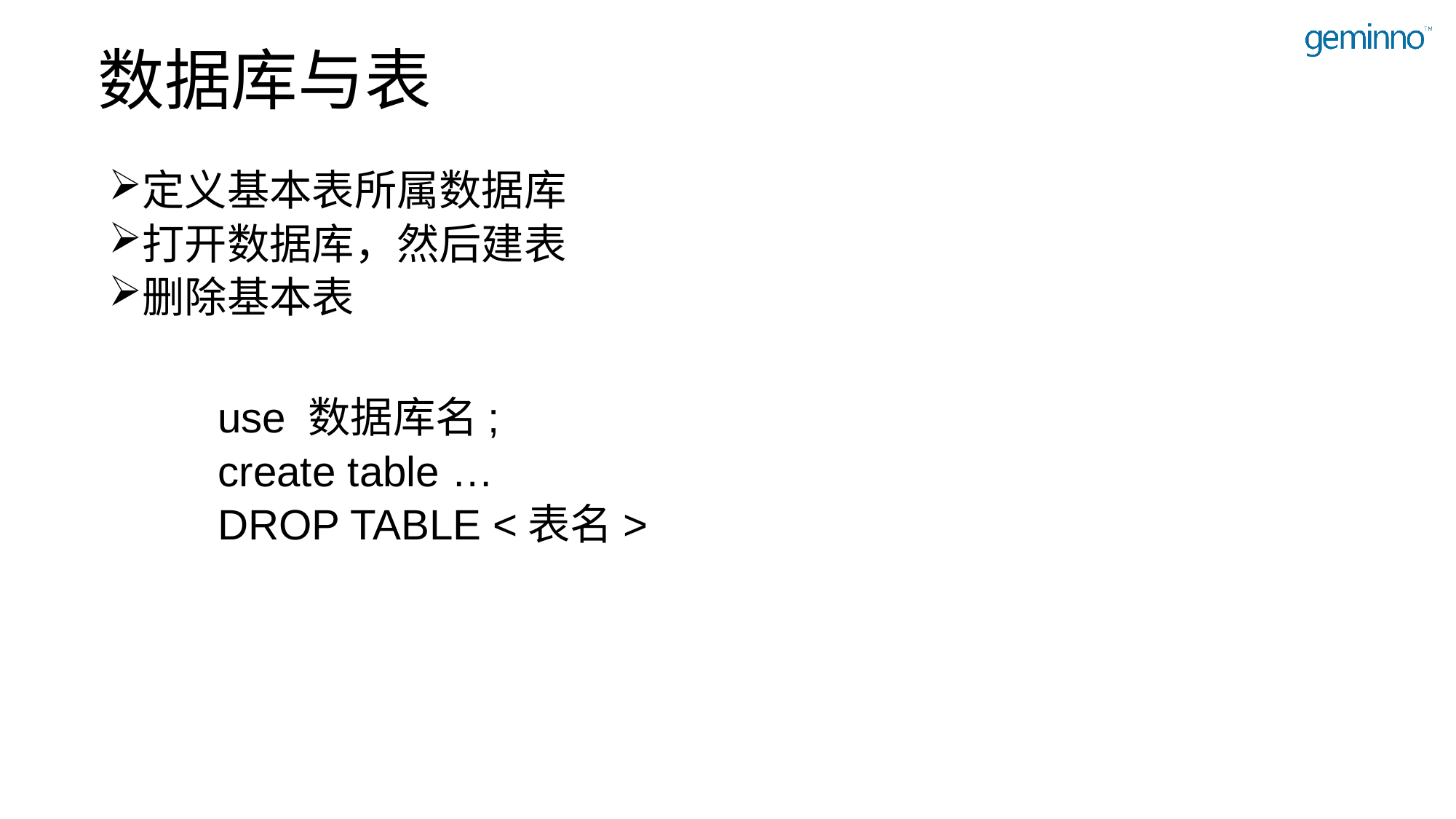

# 数据库与表
定义基本表所属数据库
打开数据库，然后建表
删除基本表

use 数据库名;
create table …
DROP TABLE <表名>